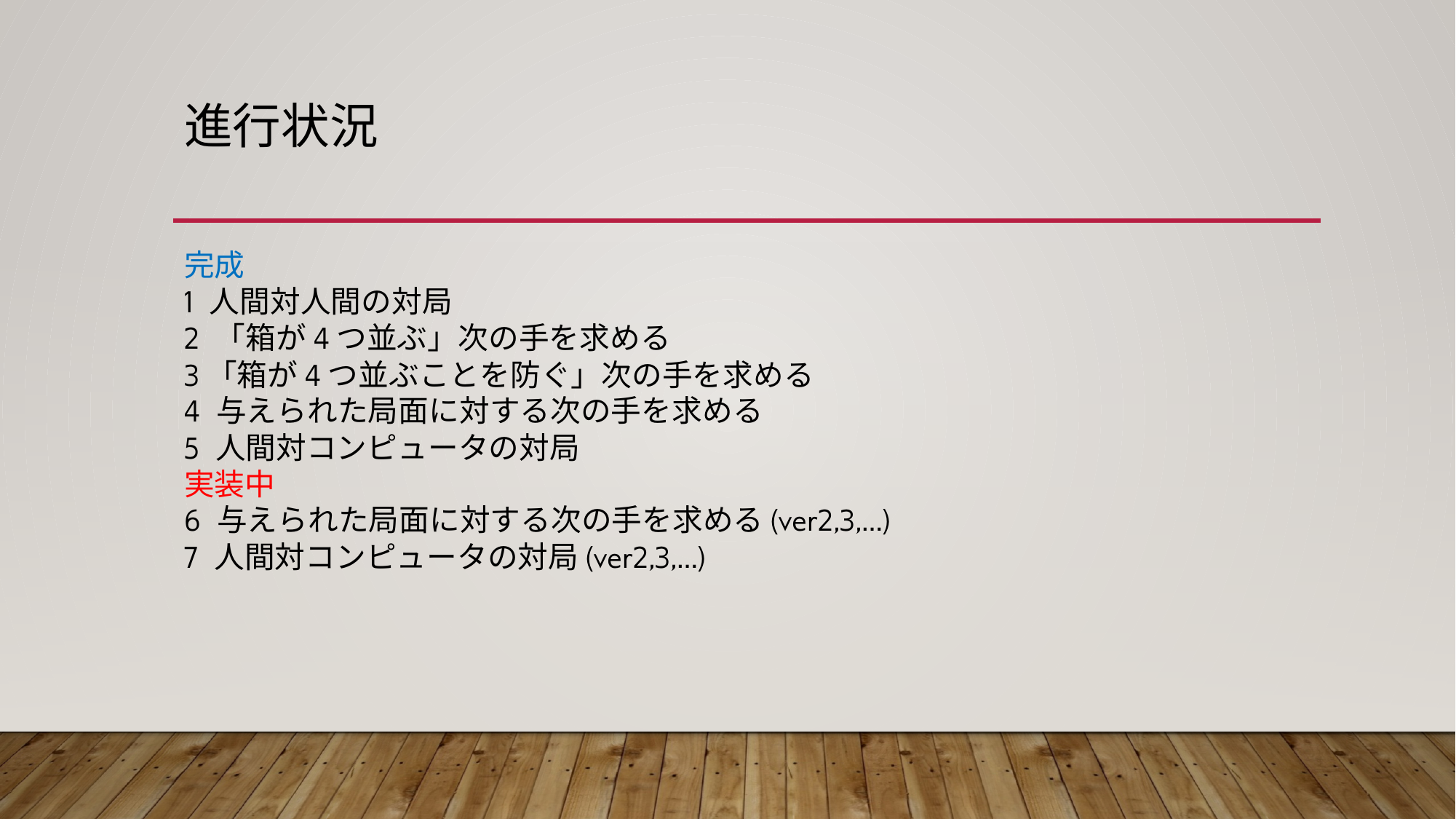

# 進行状況
完成
1 人間対人間の対局
2 「箱が4つ並ぶ」次の手を求める
3「箱が4つ並ぶことを防ぐ」次の手を求める
4 与えられた局面に対する次の手を求める
5 人間対コンピュータの対局
実装中
6 与えられた局面に対する次の手を求める(ver2,3,…)
7 人間対コンピュータの対局(ver2,3,…)